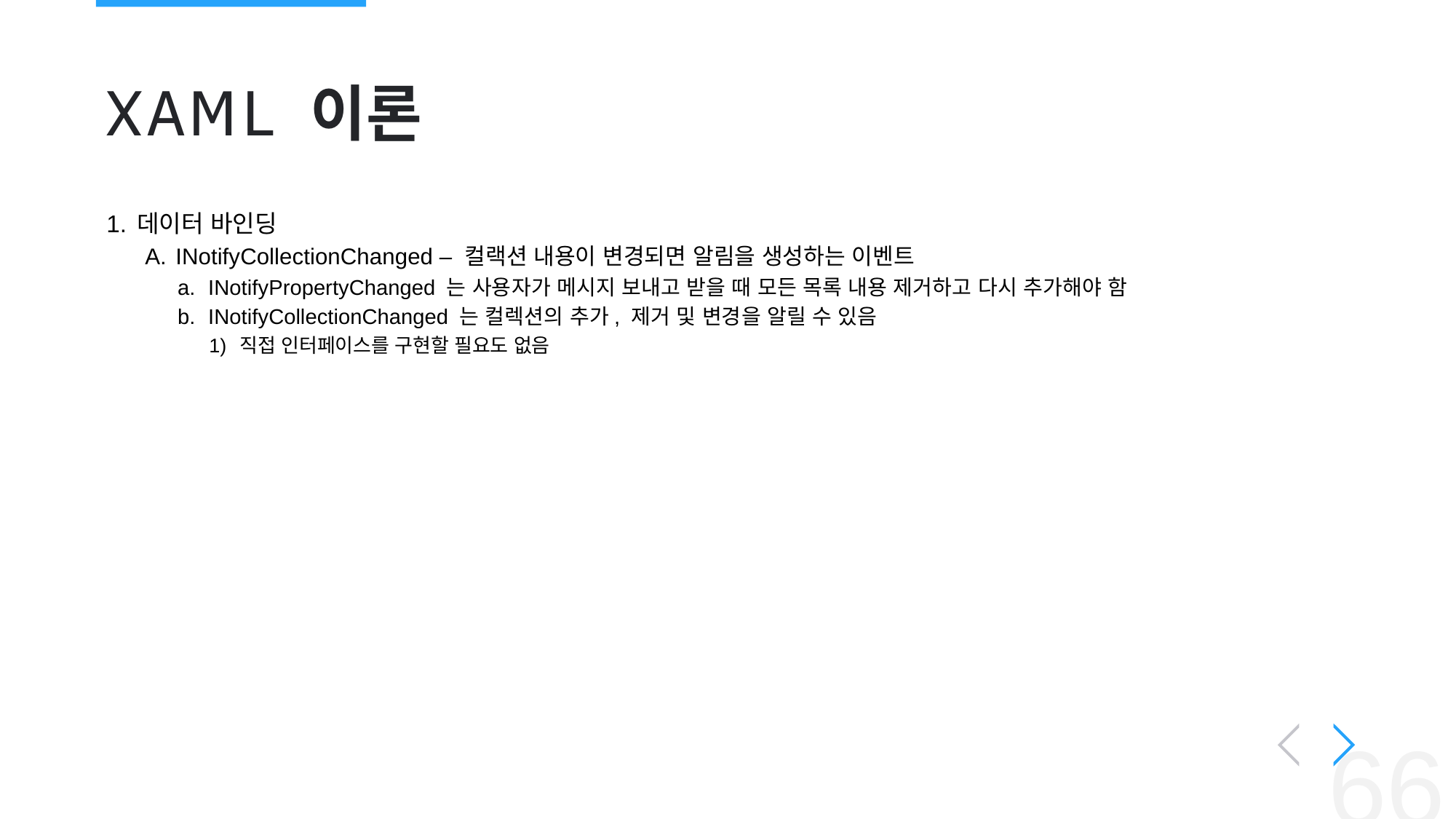

# XAML 이론
데이터 바인딩
INotifyCollectionChanged – 컬랙션 내용이 변경되면 알림을 생성하는 이벤트
INotifyPropertyChanged 는 사용자가 메시지 보내고 받을 때 모든 목록 내용 제거하고 다시 추가해야 함
INotifyCollectionChanged 는 컬렉션의 추가, 제거 및 변경을 알릴 수 있음
직접 인터페이스를 구현할 필요도 없음
66